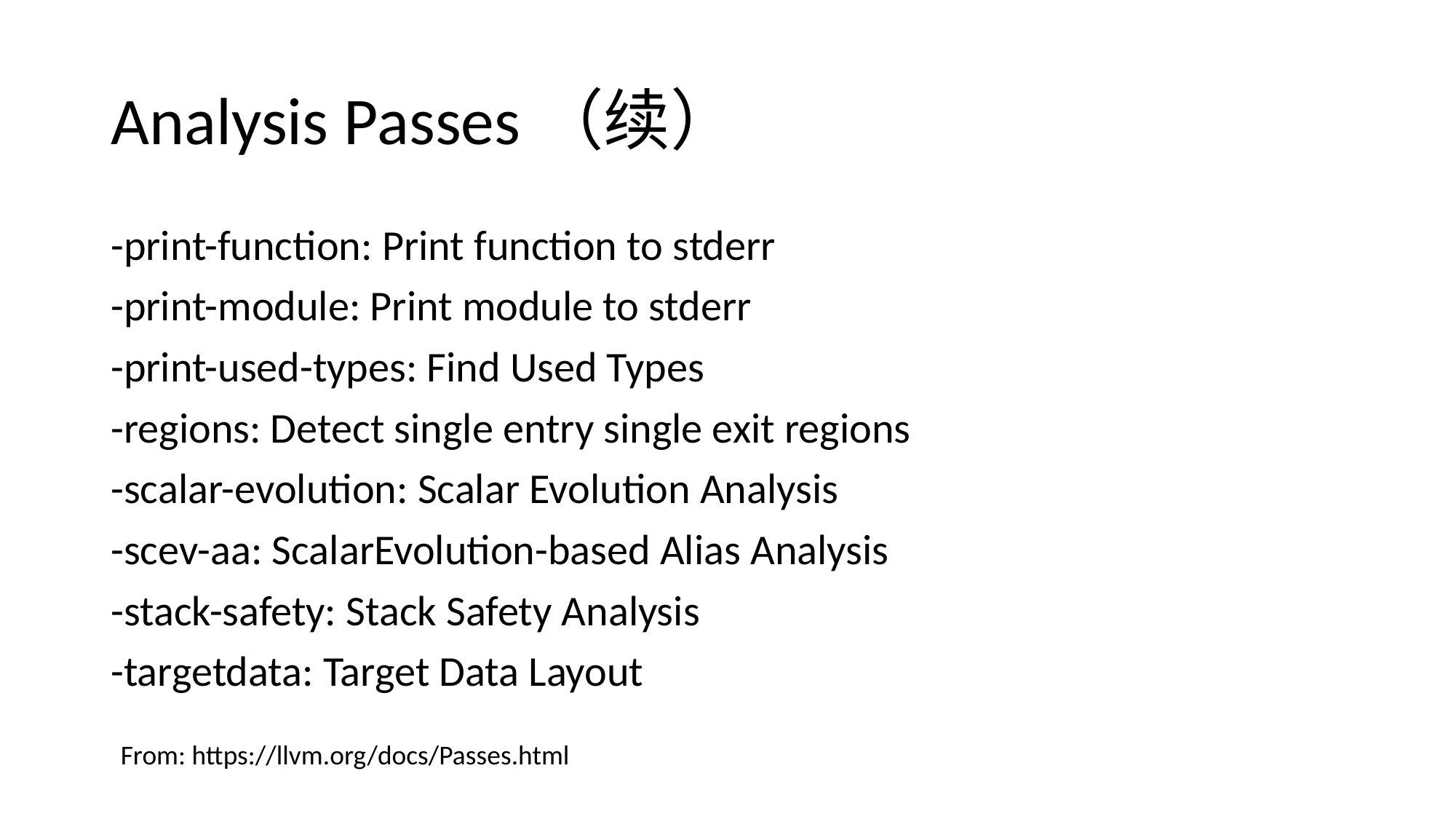

# Analysis Passes（续）
-print-function: Print function to stderr
-print-module: Print module to stderr
-print-used-types: Find Used Types
-regions: Detect single entry single exit regions
-scalar-evolution: Scalar Evolution Analysis
-scev-aa: ScalarEvolution-based Alias Analysis
-stack-safety: Stack Safety Analysis
-targetdata: Target Data Layout
From: https://llvm.org/docs/Passes.html